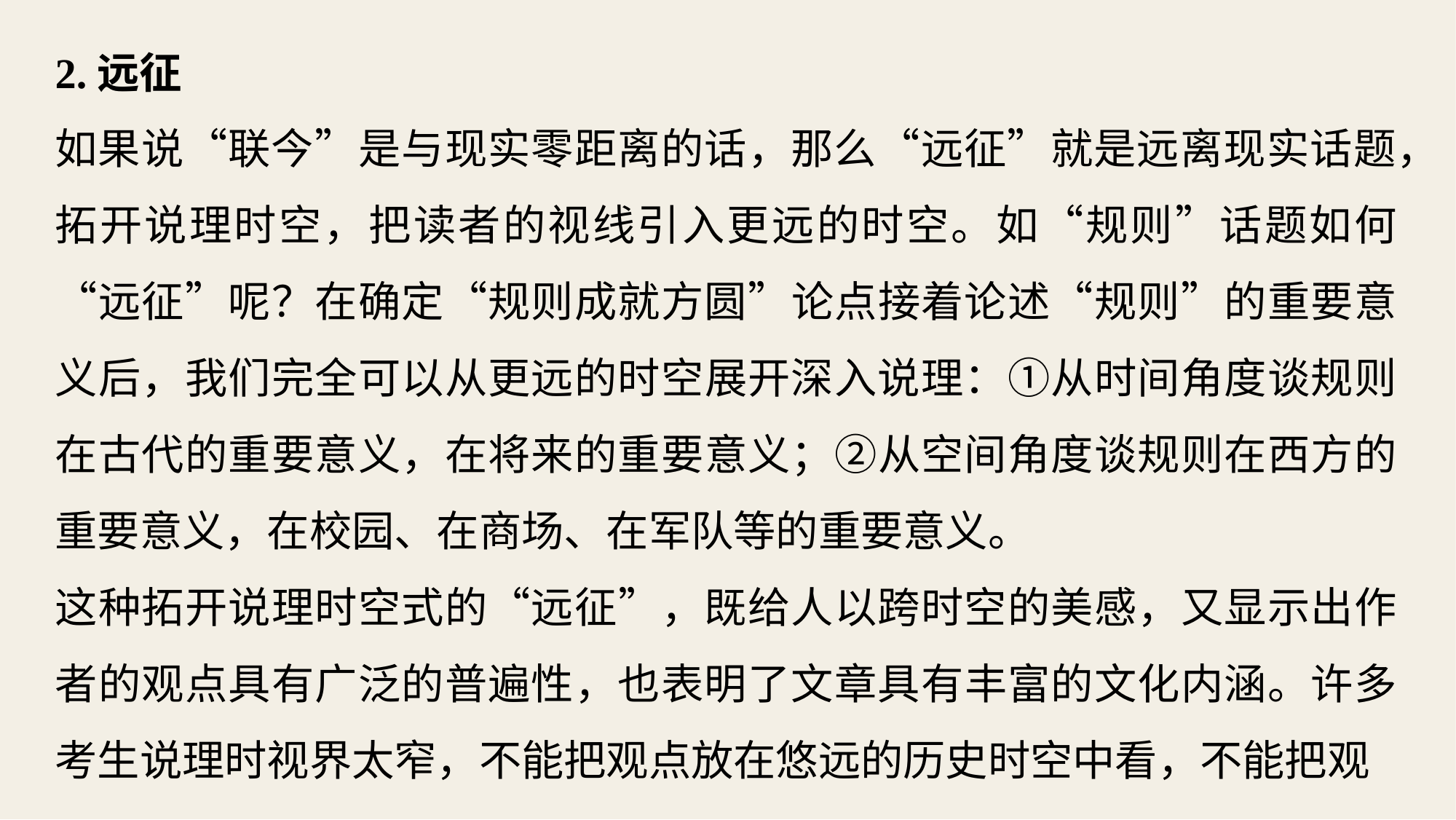

2.远征
如果说“联今”是与现实零距离的话，那么“远征”就是远离现实话题，拓开说理时空，把读者的视线引入更远的时空。如“规则”话题如何“远征”呢？在确定“规则成就方圆”论点接着论述“规则”的重要意义后，我们完全可以从更远的时空展开深入说理：①从时间角度谈规则在古代的重要意义，在将来的重要意义；②从空间角度谈规则在西方的重要意义，在校园、在商场、在军队等的重要意义。
这种拓开说理时空式的“远征”，既给人以跨时空的美感，又显示出作者的观点具有广泛的普遍性，也表明了文章具有丰富的文化内涵。许多考生说理时视界太窄，不能把观点放在悠远的历史时空中看，不能把观